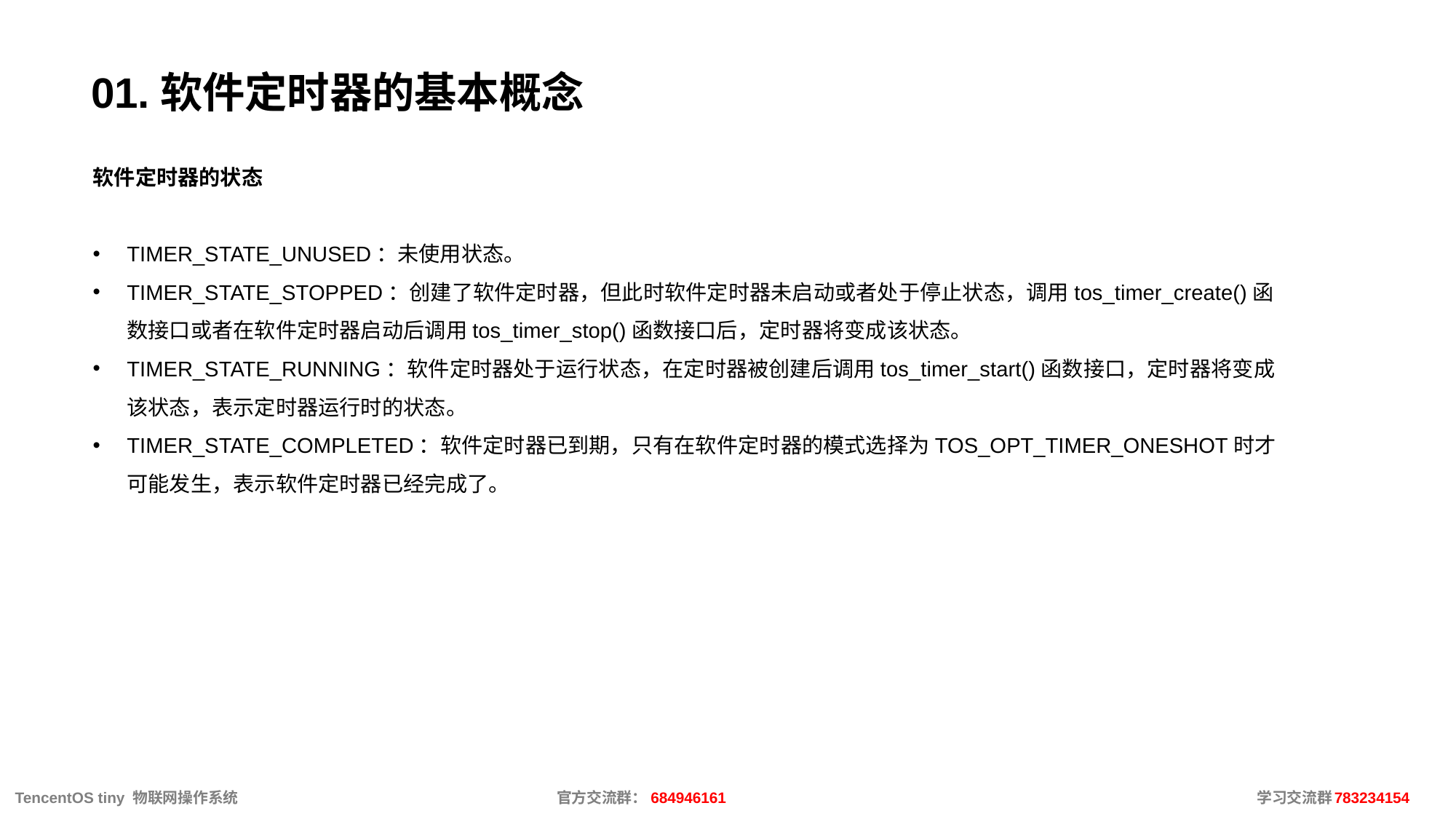

# 01.软件定时器的基本概念
软件定时器的状态

TIMER_STATE_UNUSED：未使用状态。
TIMER_STATE_STOPPED：创建了软件定时器，但此时软件定时器未启动或者处于停止状态，调用tos_timer_create()函数接口或者在软件定时器启动后调用tos_timer_stop()函数接口后，定时器将变成该状态。
TIMER_STATE_RUNNING：软件定时器处于运行状态，在定时器被创建后调用tos_timer_start()函数接口，定时器将变成该状态，表示定时器运行时的状态。
TIMER_STATE_COMPLETED：软件定时器已到期，只有在软件定时器的模式选择为TOS_OPT_TIMER_ONESHOT时才可能发生，表示软件定时器已经完成了。

 TencentOS tiny 物联网操作系统			官方交流群：684946161					          学习交流群：783234154